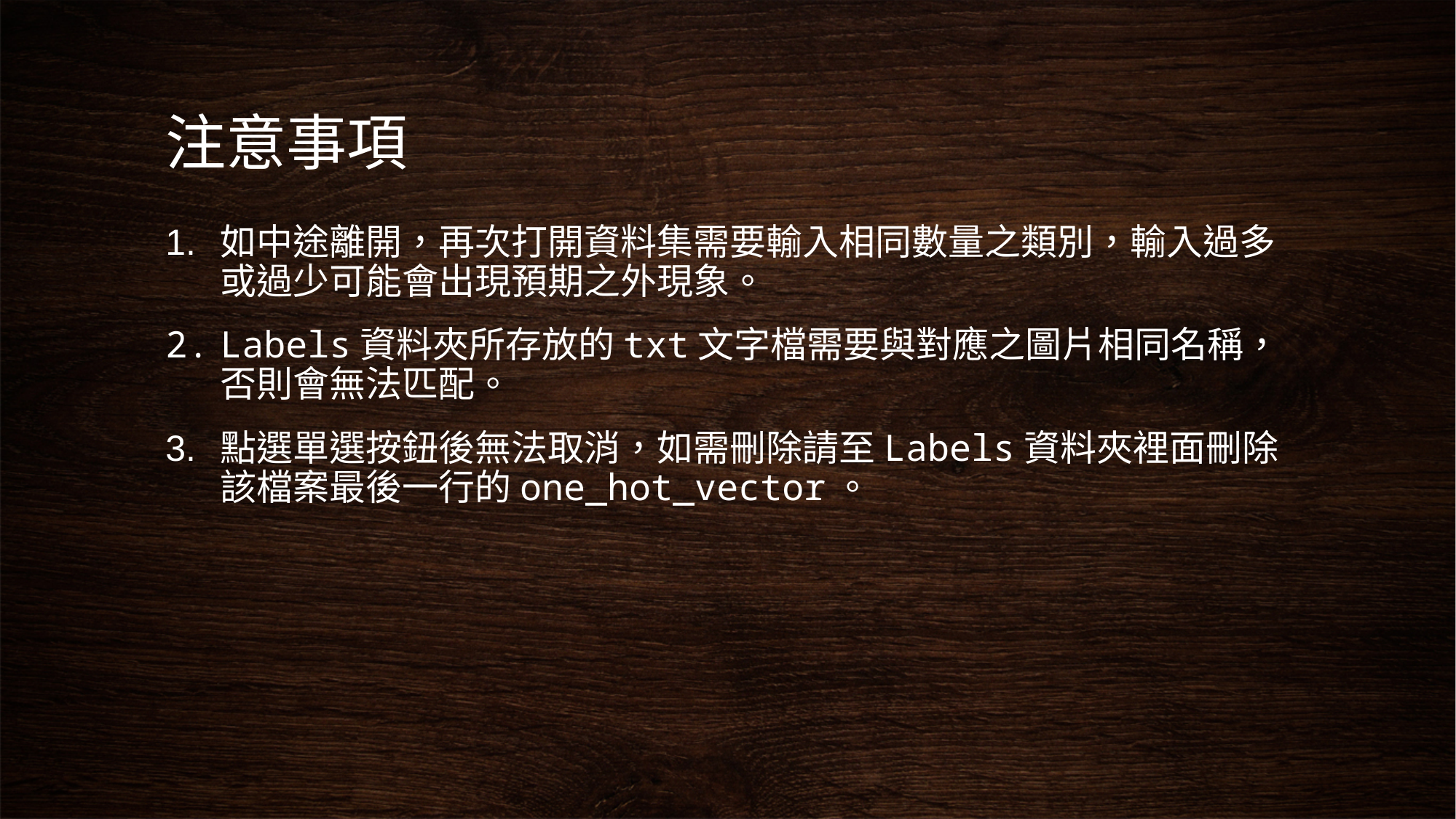

# 注意事項
如中途離開，再次打開資料集需要輸入相同數量之類別，輸入過多或過少可能會出現預期之外現象。
Labels資料夾所存放的txt文字檔需要與對應之圖片相同名稱，否則會無法匹配。
點選單選按鈕後無法取消，如需刪除請至Labels資料夾裡面刪除該檔案最後一行的one_hot_vector。